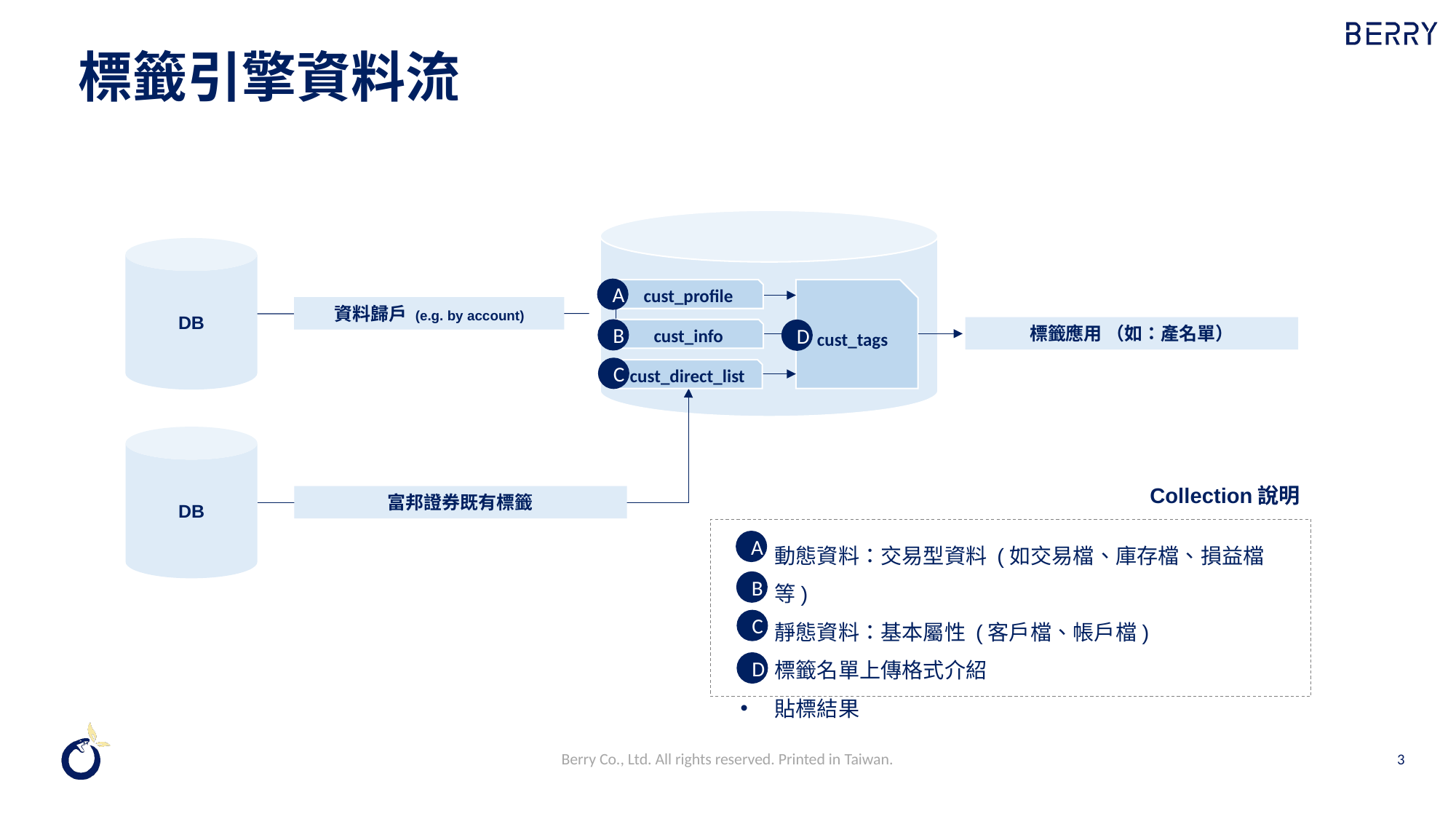

標籤引擎資料流

DB
cust_profile
cust_tags
資料歸戶 (e.g. by account)
標籤應用 （如：產名單）
cust_info
cust_direct_list
DB
Collection說明
富邦證券既有標籤
A
B
D
C

動態資料：交易型資料 (如交易檔、庫存檔、損益檔等)
靜態資料：基本屬性 (客戶檔、帳戶檔)
標籤名單上傳格式介紹
貼標結果
A
B
C
D